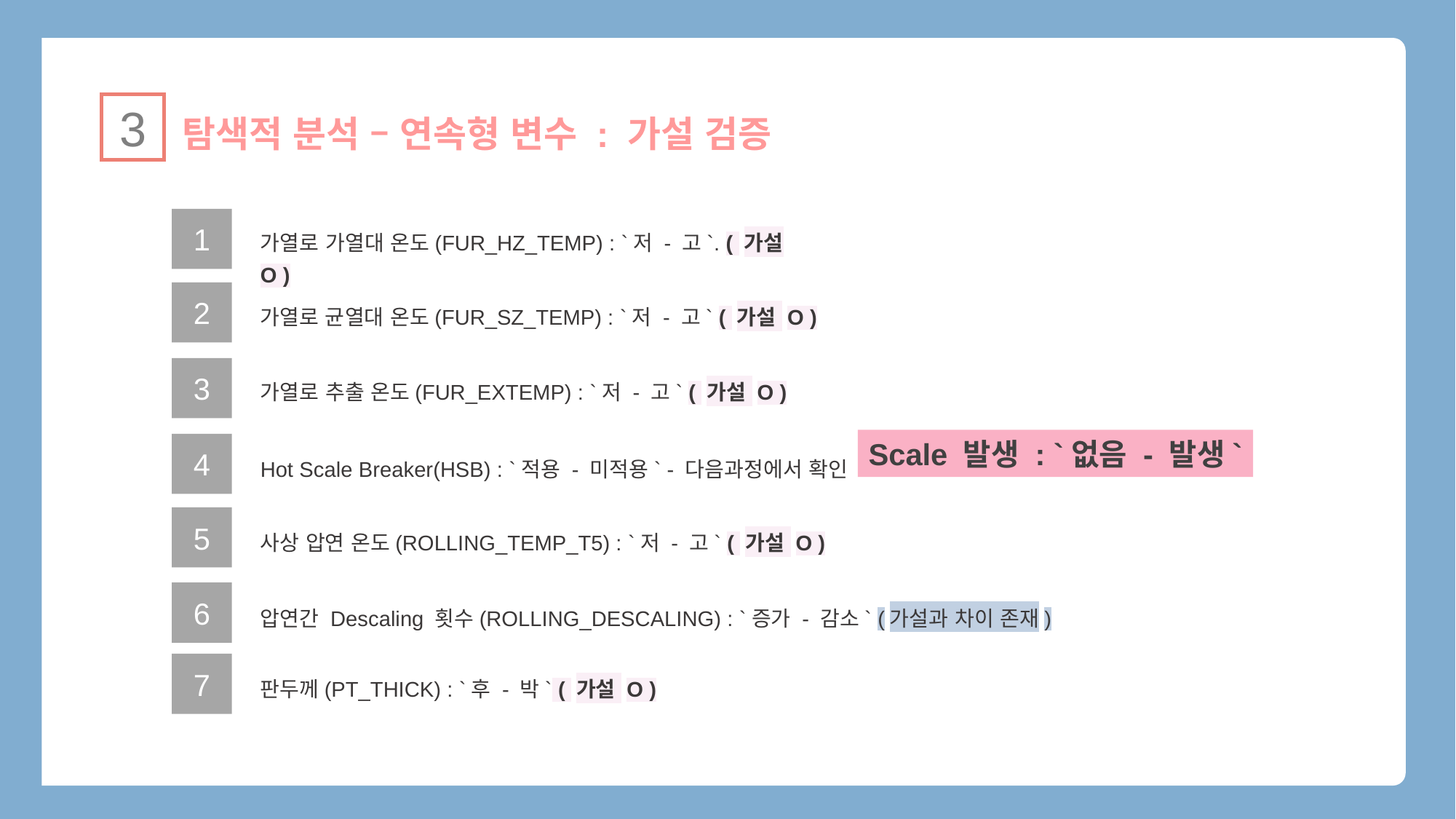

탐색적 분석 – 연속형 변수 : 가설 검증
3
1
가열로 가열대 온도(FUR_HZ_TEMP) : `저 - 고`. ( 가설 O )
2
가열로 균열대 온도(FUR_SZ_TEMP) : `저 - 고` ( 가설 O )
3
가열로 추출 온도(FUR_EXTEMP) : `저 - 고` ( 가설 O )
4
Hot Scale Breaker(HSB) : `적용 - 미적용` - 다음과정에서 확인
5
사상 압연 온도(ROLLING_TEMP_T5) : `저 - 고` ( 가설 O )
6
압연간 Descaling 횟수(ROLLING_DESCALING) : `증가 - 감소` (가설과 차이 존재)
7
판두께(PT_THICK) : `후 - 박` ( 가설 O )
Scale 발생 : `없음 - 발생`